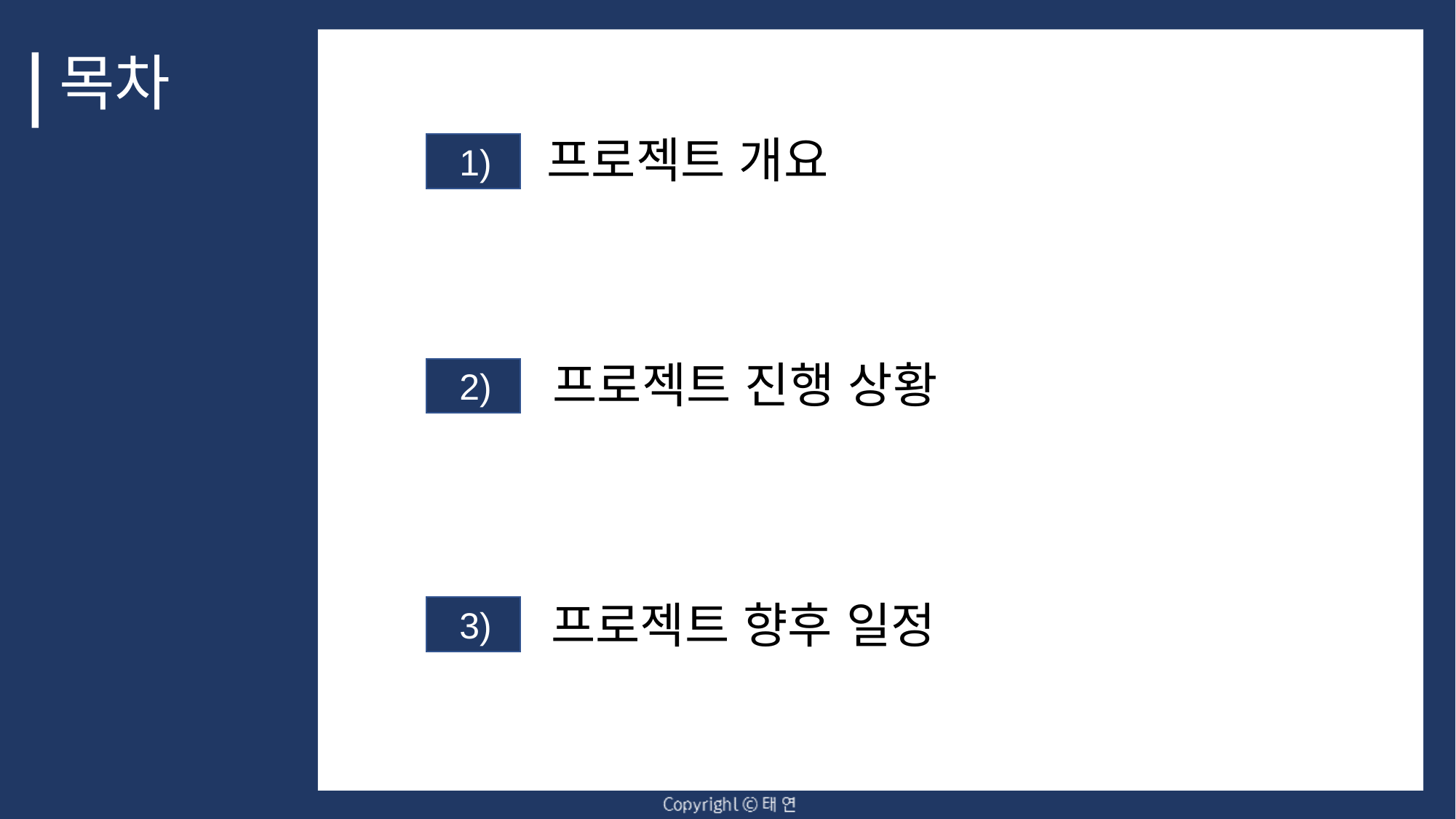

목차

프로젝트 개요

   1)
프로젝트 진행 상황

   2)
프로젝트 향후 일정

   3)